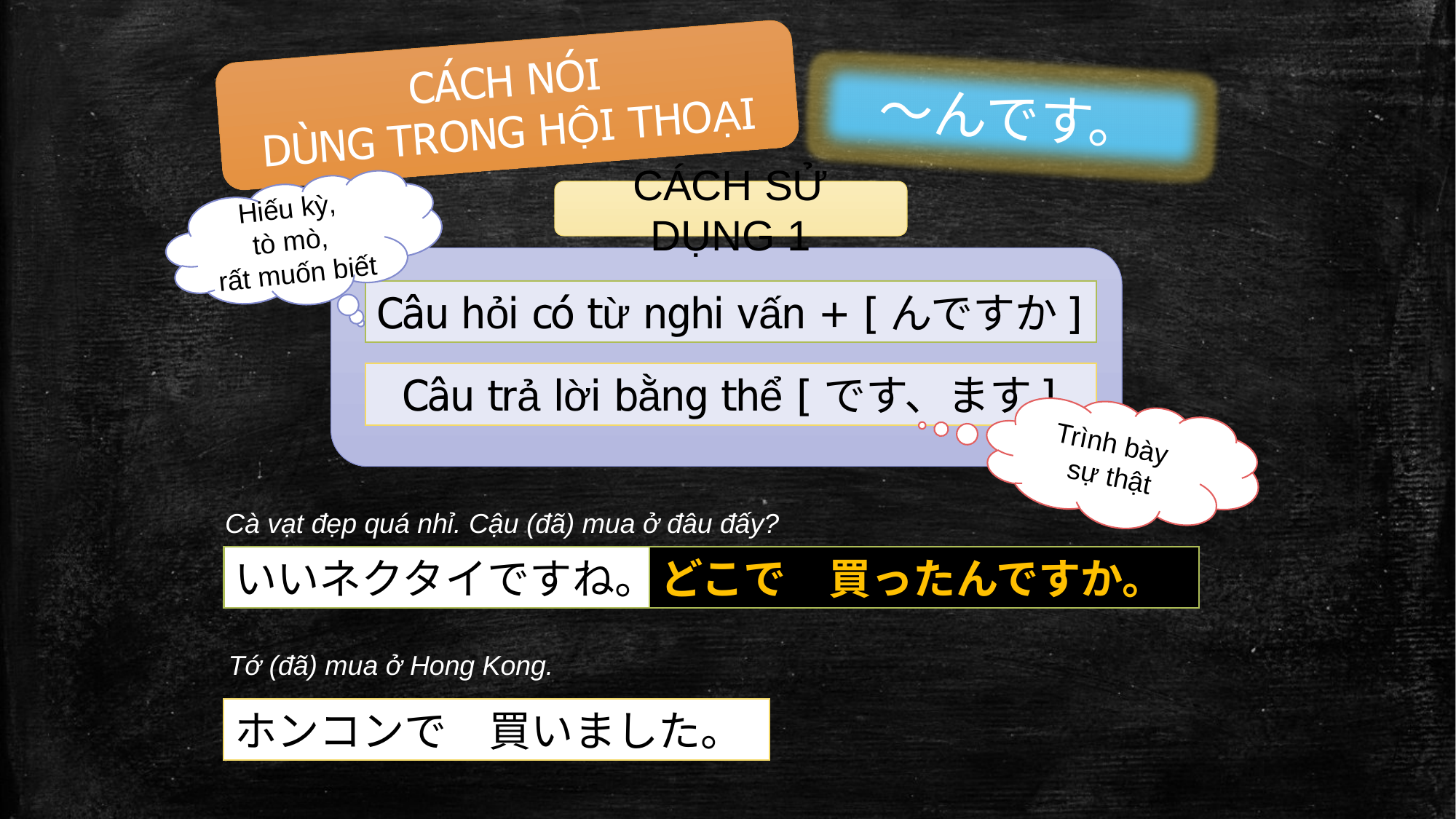

CÁCH NÓI
DÙNG TRONG HỘI THOẠI
～んです。
Hiếu kỳ,
tò mò,
rất muốn biết
CÁCH SỬ DỤNG 1

Câu hỏi có từ nghi vấn + [んですか]
Câu trả lời bằng thể [です、ます]
Trình bày
sự thật
Cà vạt đẹp quá nhỉ. Cậu (đã) mua ở đâu đấy?
いいネクタイですね。
どこで　買ったんですか。
Tớ (đã) mua ở Hong Kong.
ホンコンで　買いました。